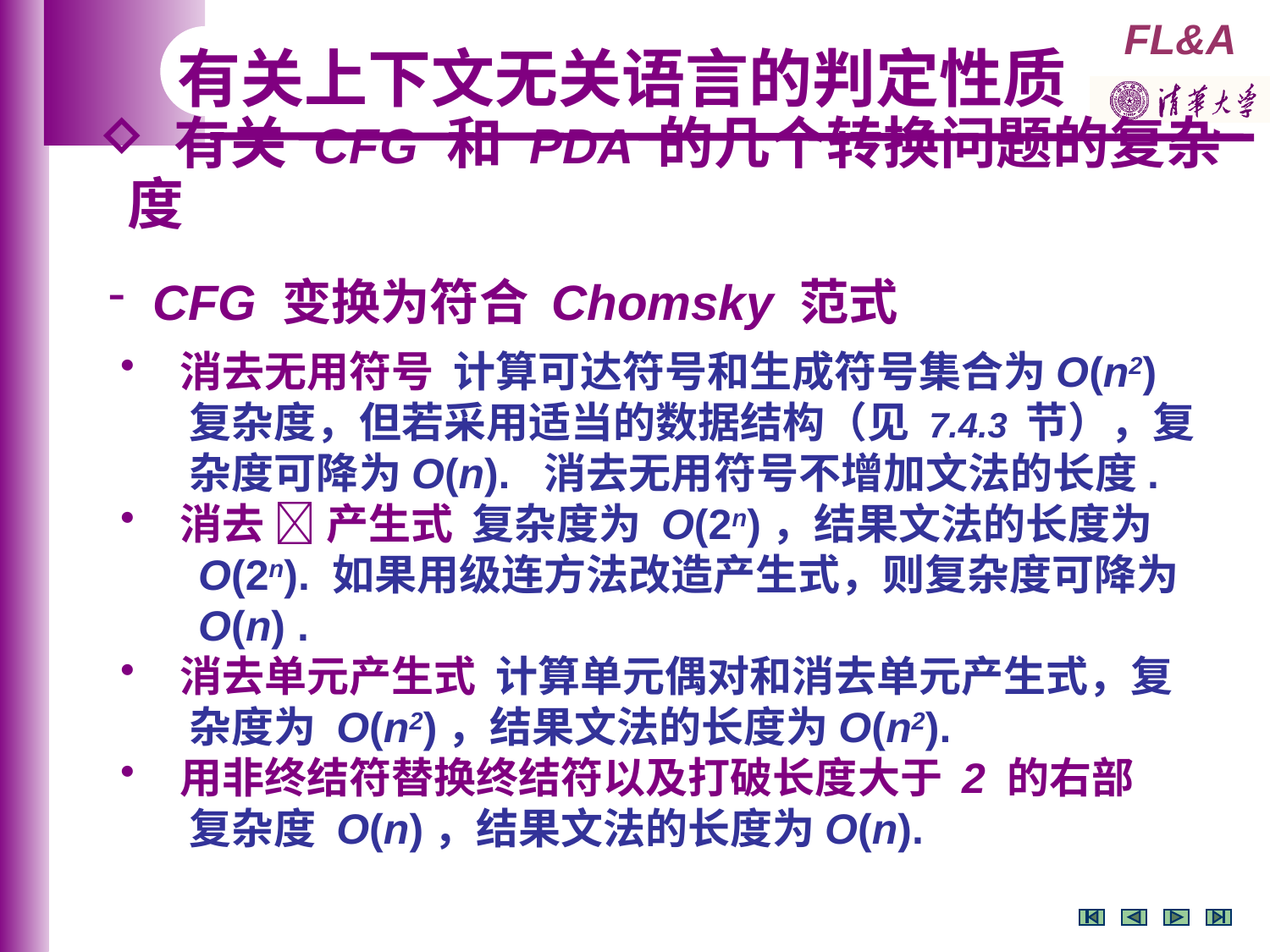

有关上下文无关语言的判定性质
 有关 CFG 和 PDA 的几个转换问题的复杂度
 CFG 变换为符合 Chomsky 范式
  消去无用符号  计算可达符号和生成符号集合为O(n2)
   复杂度，但若采用适当的数据结构（见 7.4.3 节），复
   杂度可降为O(n).  消去无用符号不增加文法的长度.
  消去 ε 产生式  复杂度为 O(2n)，结果文法的长度为
    O(2n). 如果用级连方法改造产生式，则复杂度可降为
    O(n) .
  消去单元产生式  计算单元偶对和消去单元产生式，复
   杂度为 O(n2)，结果文法的长度为O(n2).
  用非终结符替换终结符以及打破长度大于 2 的右部
   复杂度 O(n)，结果文法的长度为O(n).